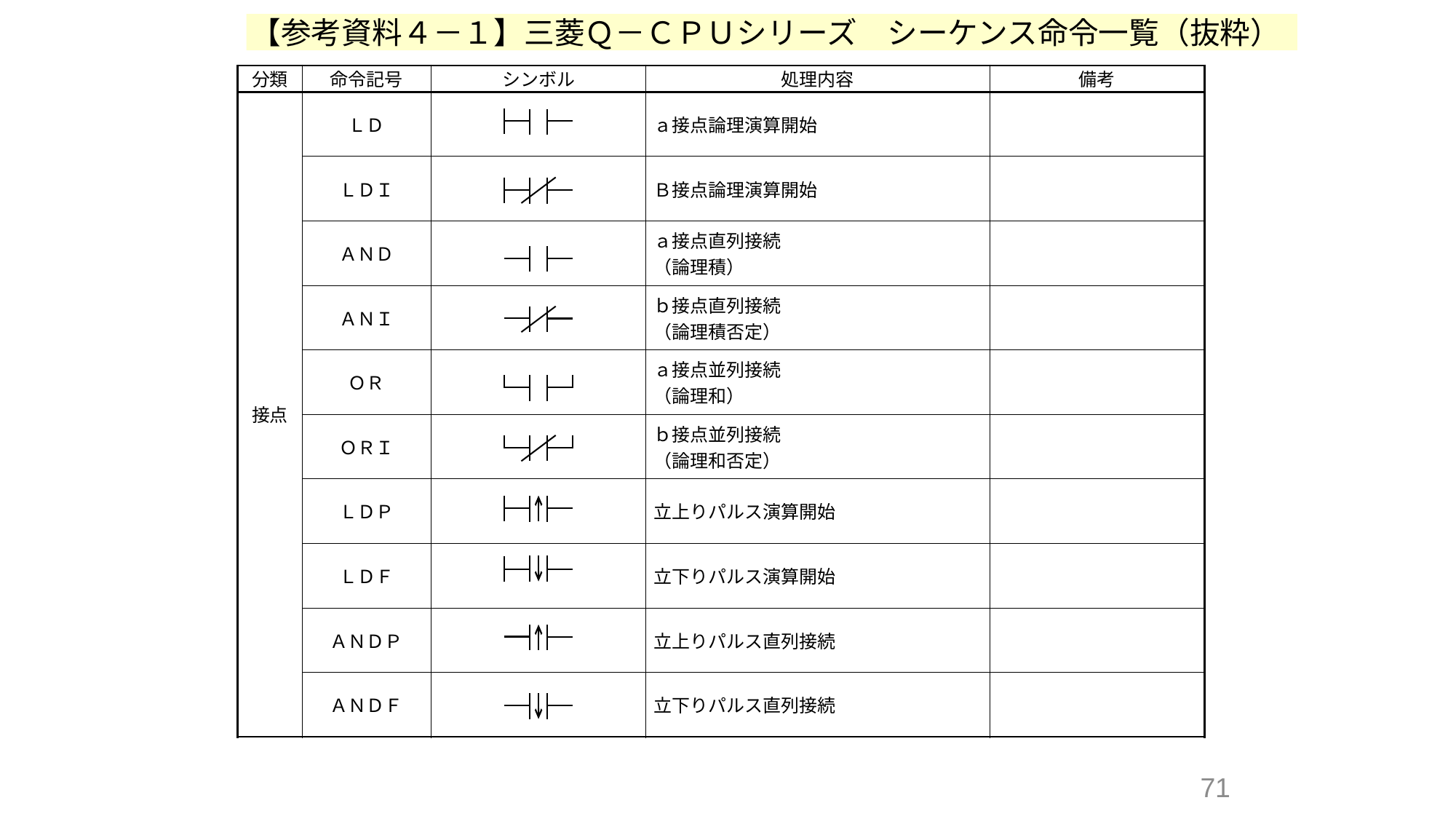

【参考資料４－１】三菱Ｑ－ＣＰＵシリーズ　シーケンス命令一覧（抜粋）
| 分類 | 命令記号 | シンボル | 処理内容 | 備考 |
| --- | --- | --- | --- | --- |
| 接点 | ＬＤ |  | ａ接点論理演算開始 |  |
|  | ＬＤＩ |  | Ｂ接点論理演算開始 |  |
|  | ＡＮＤ |  | ａ接点直列接続 （論理積） |  |
|  | ＡＮＩ |  | ｂ接点直列接続 （論理積否定） |  |
|  | ＯＲ |  | ａ接点並列接続 （論理和） |  |
|  | ＯＲＩ |  | ｂ接点並列接続 （論理和否定） |  |
|  | ＬＤＰ |  | 立上りパルス演算開始 |  |
|  | ＬＤＦ |  | 立下りパルス演算開始 |  |
|  | ＡＮＤＰ |  | 立上りパルス直列接続 |  |
|  | ＡＮＤＦ |  | 立下りパルス直列接続 |  |
71